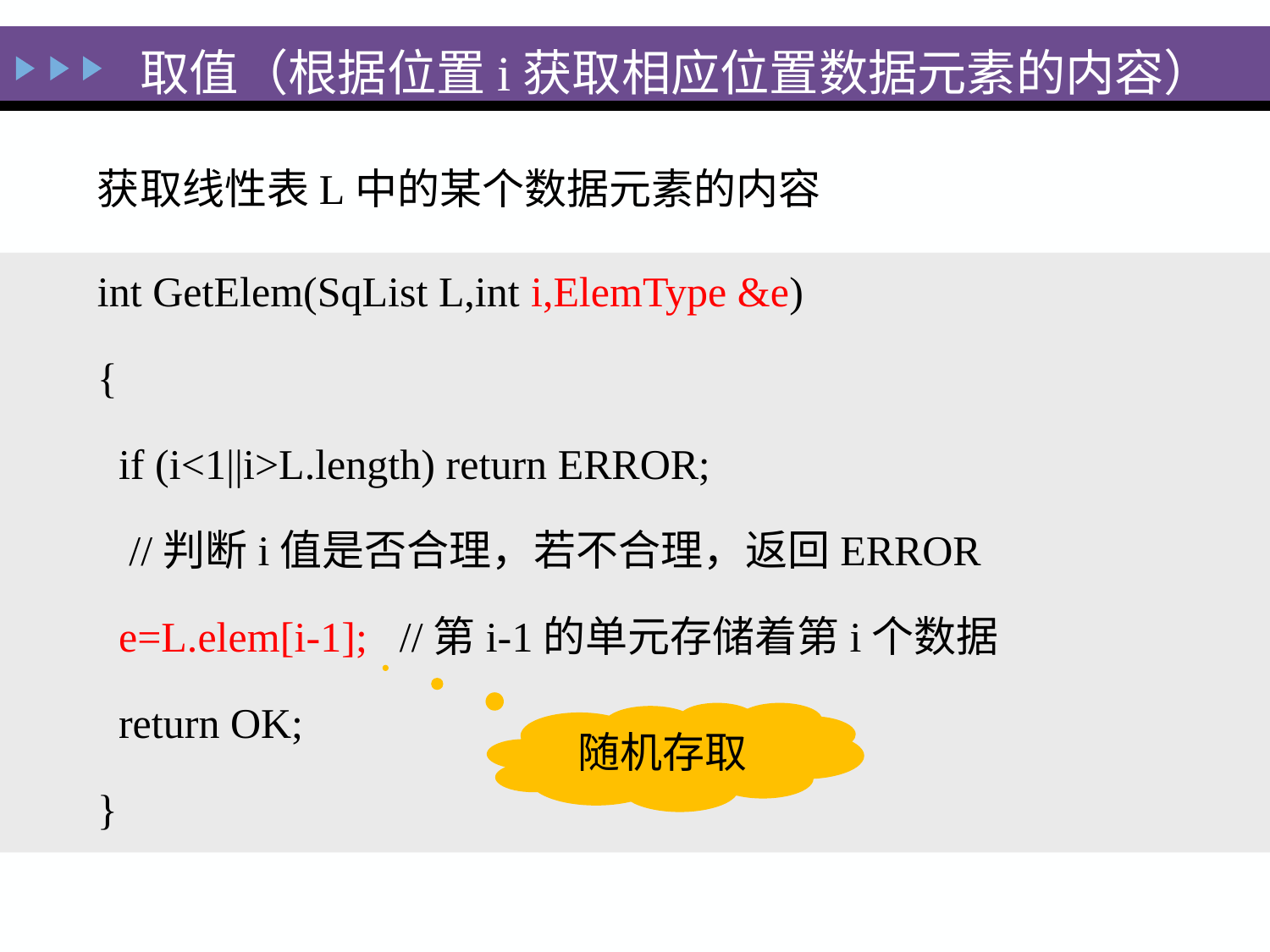

取值（根据位置i获取相应位置数据元素的内容）
获取线性表L中的某个数据元素的内容
int GetElem(SqList L,int i,ElemType &e)
{
  if (i<1||i>L.length) return ERROR;
   //判断i值是否合理，若不合理，返回ERROR
  e=L.elem[i-1];   //第i-1的单元存储着第i个数据
  return OK;
}

随机存取